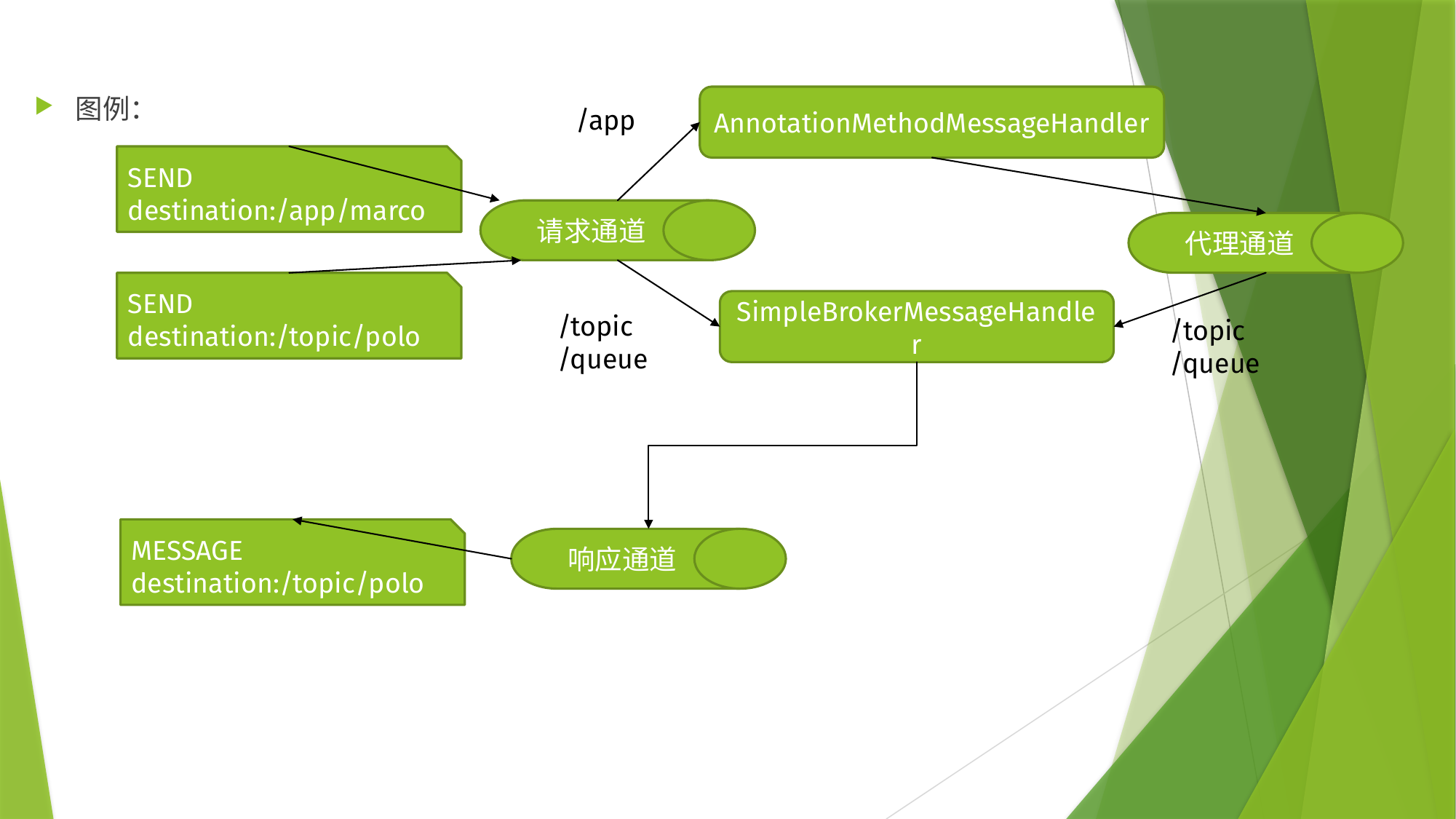

图例：

AnnotationMethodMessageHandler
/app
SEND
destination:/app/marco
请求通道
代理通道
SEND
destination:/topic/polo
SimpleBrokerMessageHandler
/topic
/queue
/topic
/queue
MESSAGE
destination:/topic/polo
响应通道